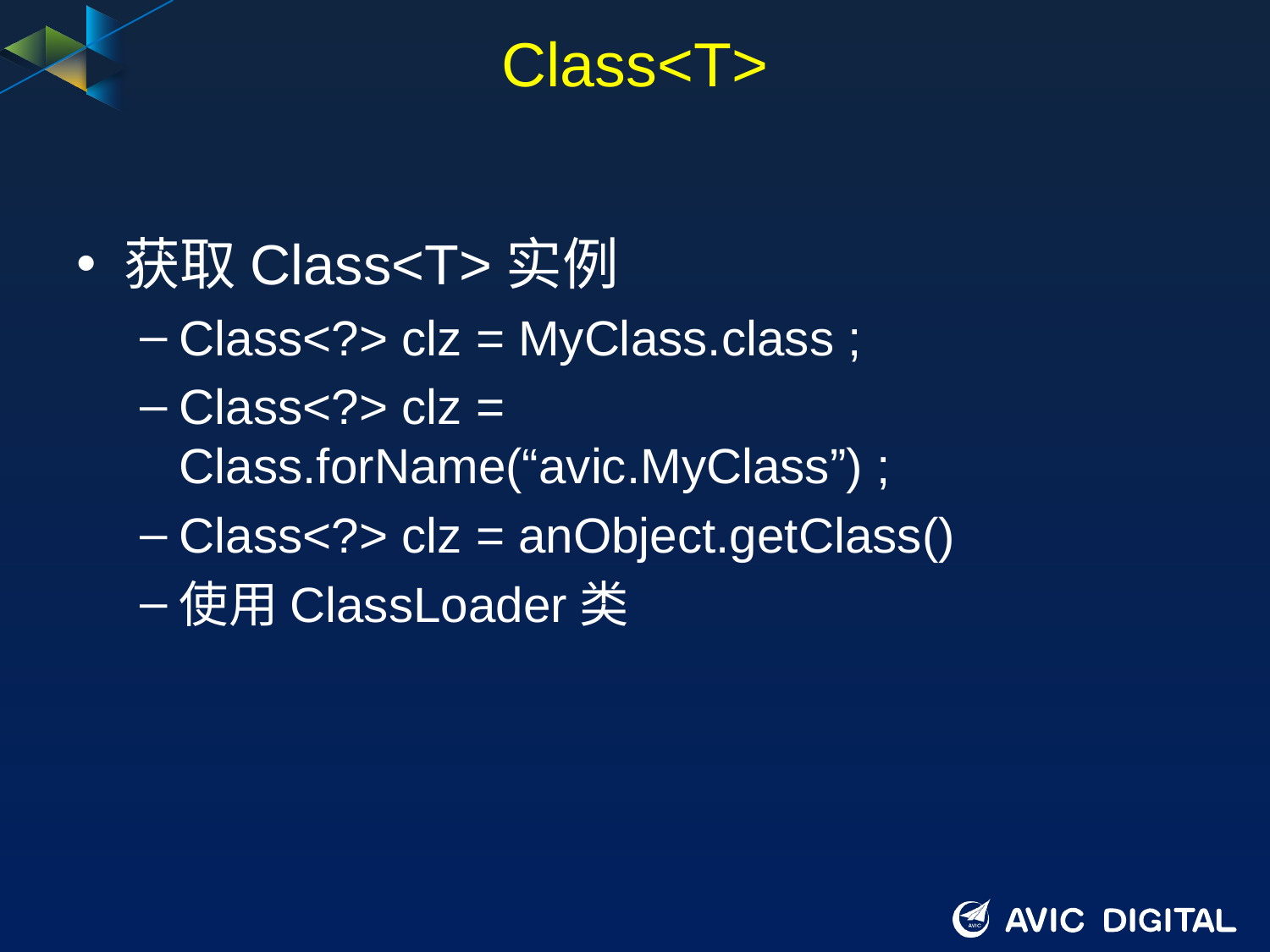

# Class<T>
获取Class<T>实例
Class<?> clz = MyClass.class ;
Class<?> clz = Class.forName(“avic.MyClass”) ;
Class<?> clz = anObject.getClass()
使用ClassLoader类